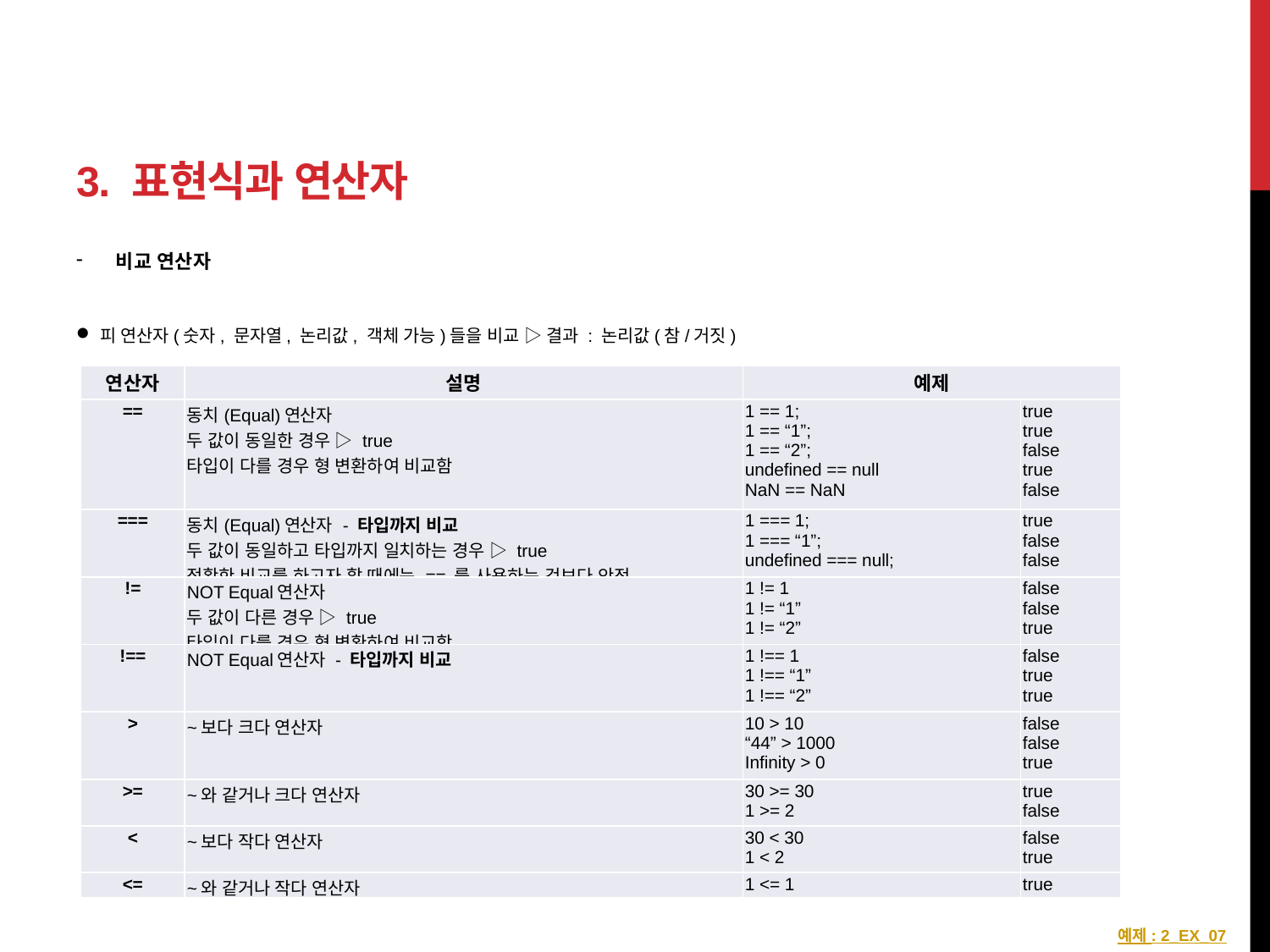

# 3. 표현식과 연산자
비교 연산자

피 연산자(숫자, 문자열, 논리값, 객체 가능)들을 비교 ▷ 결과 : 논리값(참/거짓)

| 연산자 | 설명 | 예제 |  |
| --- | --- | --- | --- |
| == | 동치(Equal)연산자 두 값이 동일한 경우 ▷ true 타입이 다를 경우 형 변환하여 비교함 | 1 == 1; 1 == “1”; 1 == “2”; undefined == null NaN == NaN | true true false true false |
| === | 동치(Equal)연산자 - 타입까지 비교 두 값이 동일하고 타입까지 일치하는 경우 ▷ true 정확한 비교를 하고자 할 때에는 == 를 사용하는 것보다 안전 | 1 === 1; 1 === “1”; undefined === null; | true false false |
| != | NOT Equal연산자 두 값이 다른 경우 ▷ true 타입이 다를 경우 형 변환하여 비교함 | 1 != 1 1 != “1” 1 != “2” | false false true |
| !== | NOT Equal연산자 - 타입까지 비교 | 1 !== 1 1 !== “1” 1 !== “2” | false true true |
| > | ~보다 크다 연산자 | 10 > 10 “44” > 1000 Infinity > 0 | false false true |
| >= | ~와 같거나 크다 연산자 | 30 >= 30 1 >= 2 | true false |
| < | ~보다 작다 연산자 | 30 < 30 1 < 2 | false true |
| <= | ~와 같거나 작다 연산자 | 1 <= 1 | true |
예제 : 2_EX_07